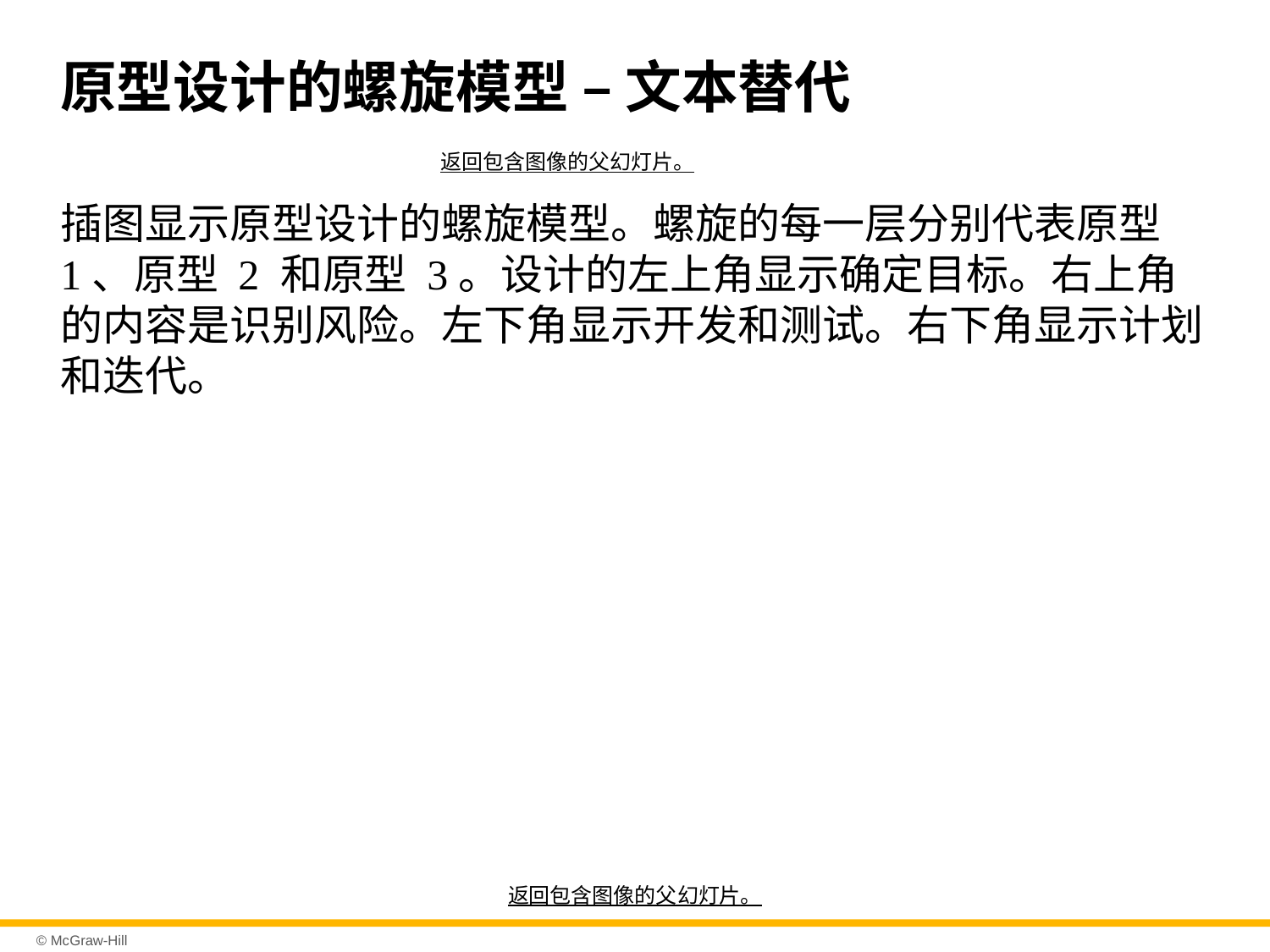

# 原型设计的螺旋模型 – 文本替代
返回包含图像的父幻灯片。
插图显示原型设计的螺旋模型。螺旋的每一层分别代表原型 1、原型 2 和原型 3。设计的左上角显示确定目标。右上角的内容是识别风险。左下角显示开发和测试。右下角显示计划和迭代。
返回包含图像的父幻灯片。
31